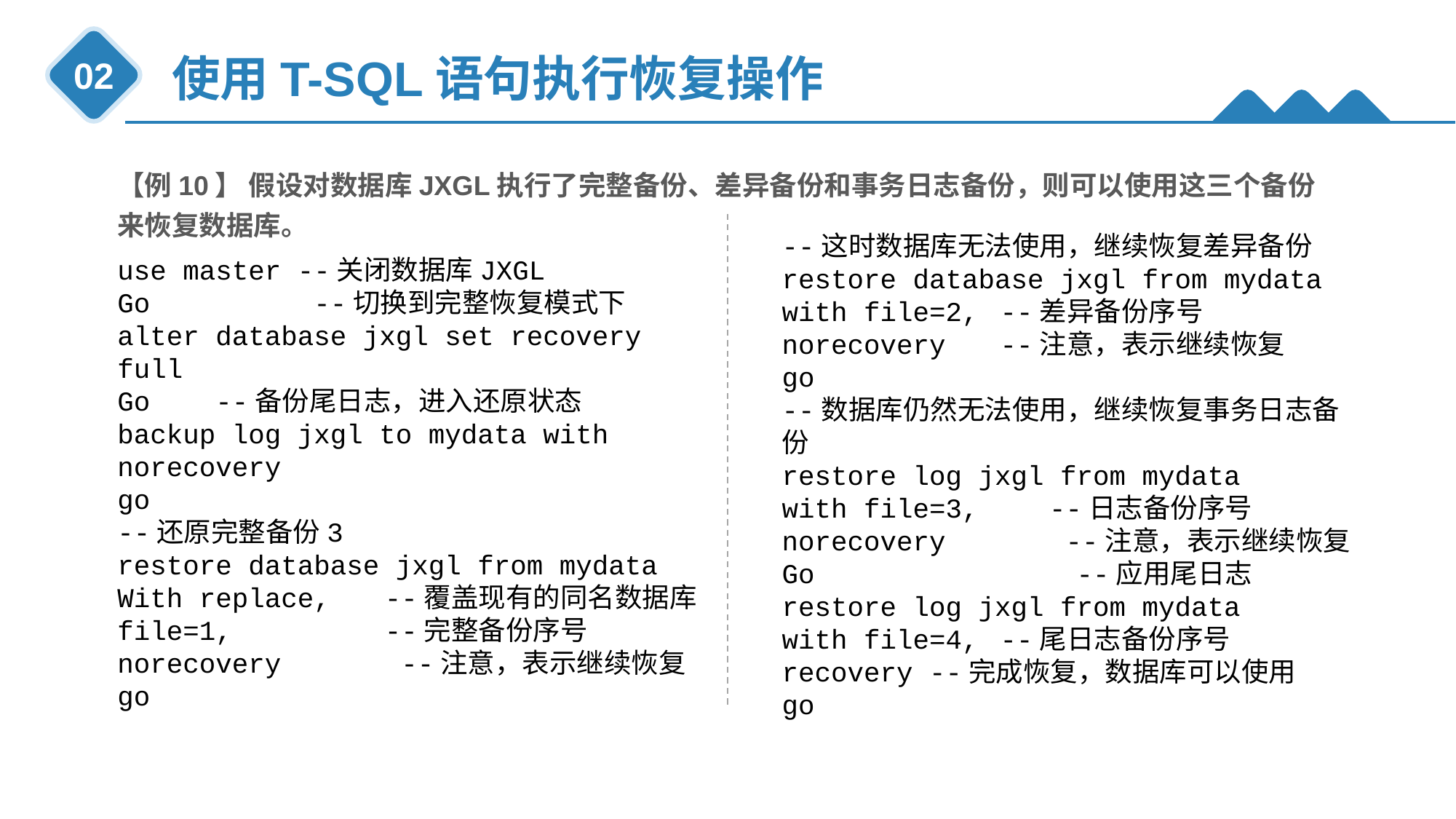

使用T-SQL语句执行恢复操作
02

【例10】 假设对数据库JXGL执行了完整备份、差异备份和事务日志备份，则可以使用这三个备份来恢复数据库。
use master --关闭数据库JXGL
Go          --切换到完整恢复模式下
alter database jxgl set recovery full
Go    --备份尾日志，进入还原状态
backup log jxgl to mydata with norecovery
go
--还原完整备份3
restore database jxgl from mydata
With replace,	   --覆盖现有的同名数据库
file=1,	   --完整备份序号
norecovery	    --注意，表示继续恢复
go
--这时数据库无法使用，继续恢复差异备份
restore database jxgl from mydata
with file=2, 	--差异备份序号
norecovery	--注意，表示继续恢复
go
--数据库仍然无法使用，继续恢复事务日志备份
restore log jxgl from mydata
with file=3, 	   --日志备份序号
norecovery 	    --注意，表示继续恢复
Go                --应用尾日志
restore log jxgl from mydata
with file=4, 	--尾日志备份序号
recovery --完成恢复，数据库可以使用
go